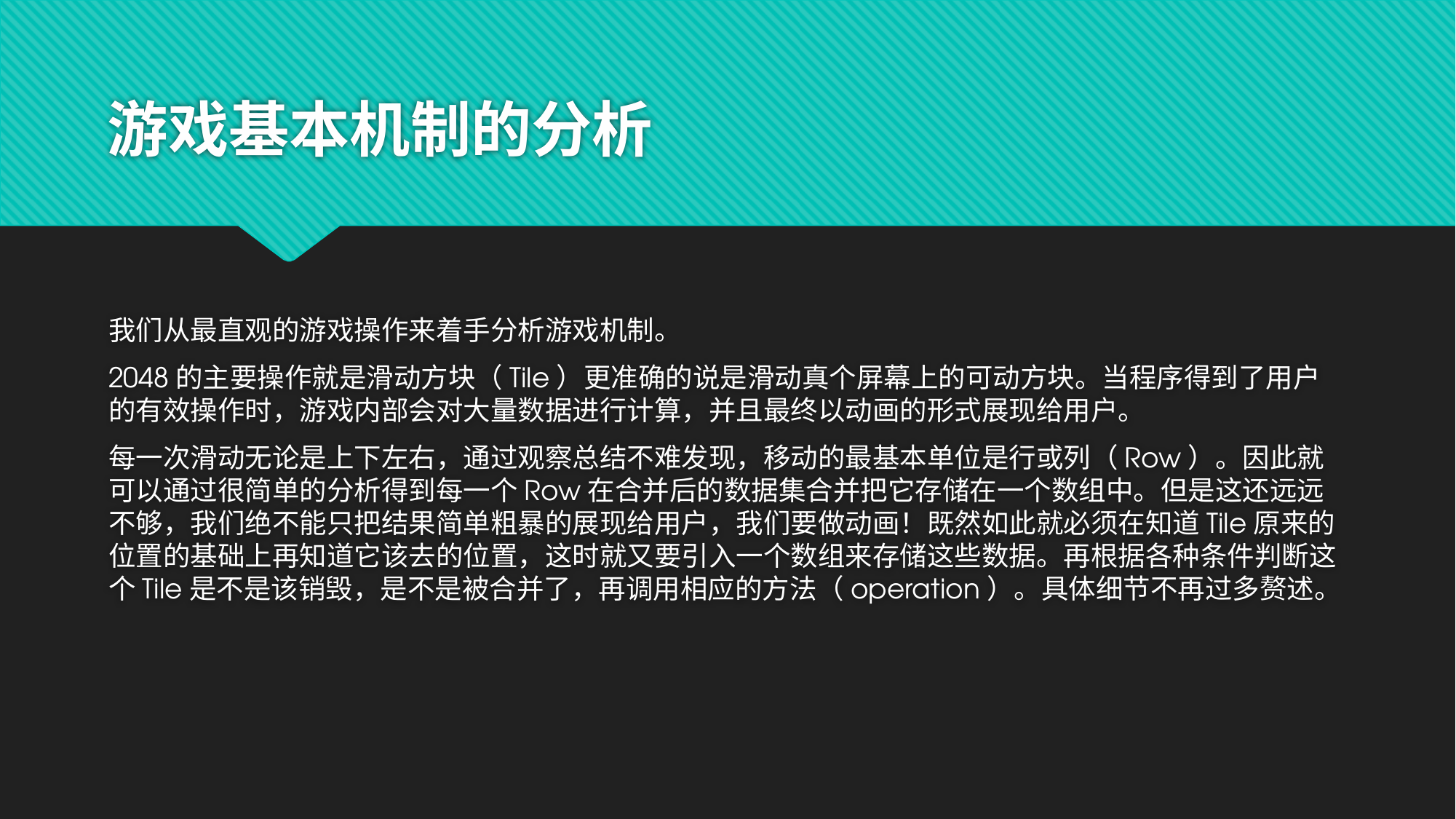

# 游戏基本机制的分析
我们从最直观的游戏操作来着手分析游戏机制。
2048的主要操作就是滑动方块（Tile）更准确的说是滑动真个屏幕上的可动方块。当程序得到了用户的有效操作时，游戏内部会对大量数据进行计算，并且最终以动画的形式展现给用户。
每一次滑动无论是上下左右，通过观察总结不难发现，移动的最基本单位是行或列（Row）。因此就可以通过很简单的分析得到每一个Row在合并后的数据集合并把它存储在一个数组中。但是这还远远不够，我们绝不能只把结果简单粗暴的展现给用户，我们要做动画！既然如此就必须在知道Tile原来的位置的基础上再知道它该去的位置，这时就又要引入一个数组来存储这些数据。再根据各种条件判断这个Tile是不是该销毁，是不是被合并了，再调用相应的方法（operation）。具体细节不再过多赘述。